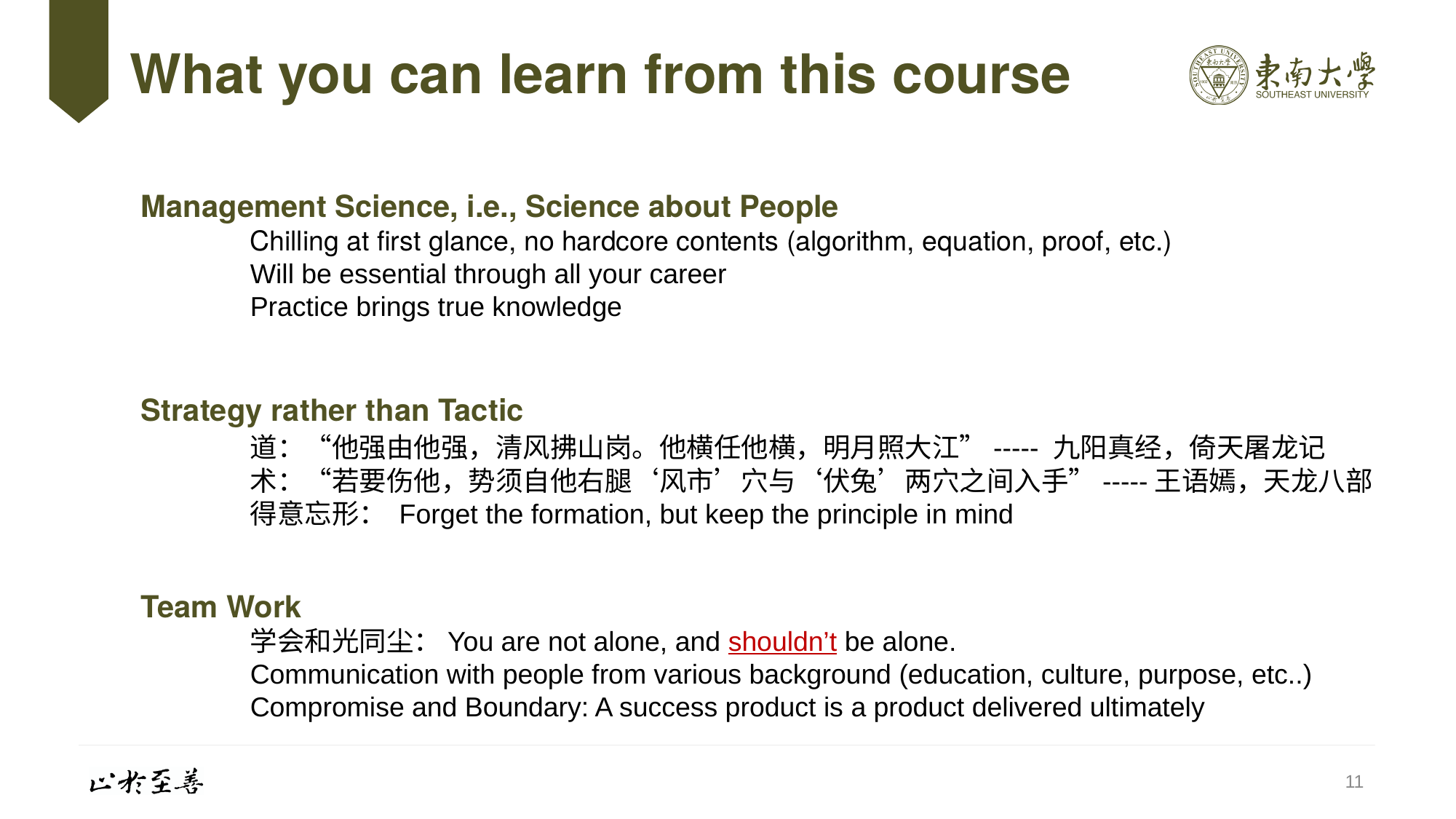

# What you can learn from this course
Management Science, i.e., Science about People
	Chilling at first glance, no hardcore contents (algorithm, equation, proof, etc.)
	Will be essential through all your career
	Practice brings true knowledge

Strategy rather than Tactic
	道：“他强由他强，清风拂山岗。他横任他横，明月照大江”----- 九阳真经，倚天屠龙记
	术：“若要伤他，势须自他右腿‘风市’穴与‘伏兔’两穴之间入手”-----王语嫣，天龙八部
	得意忘形： Forget the formation, but keep the principle in mind

Team Work
	学会和光同尘：You are not alone, and shouldn’t be alone.
	Communication with people from various background (education, culture, purpose, etc..)
	Compromise and Boundary: A success product is a product delivered ultimately
11